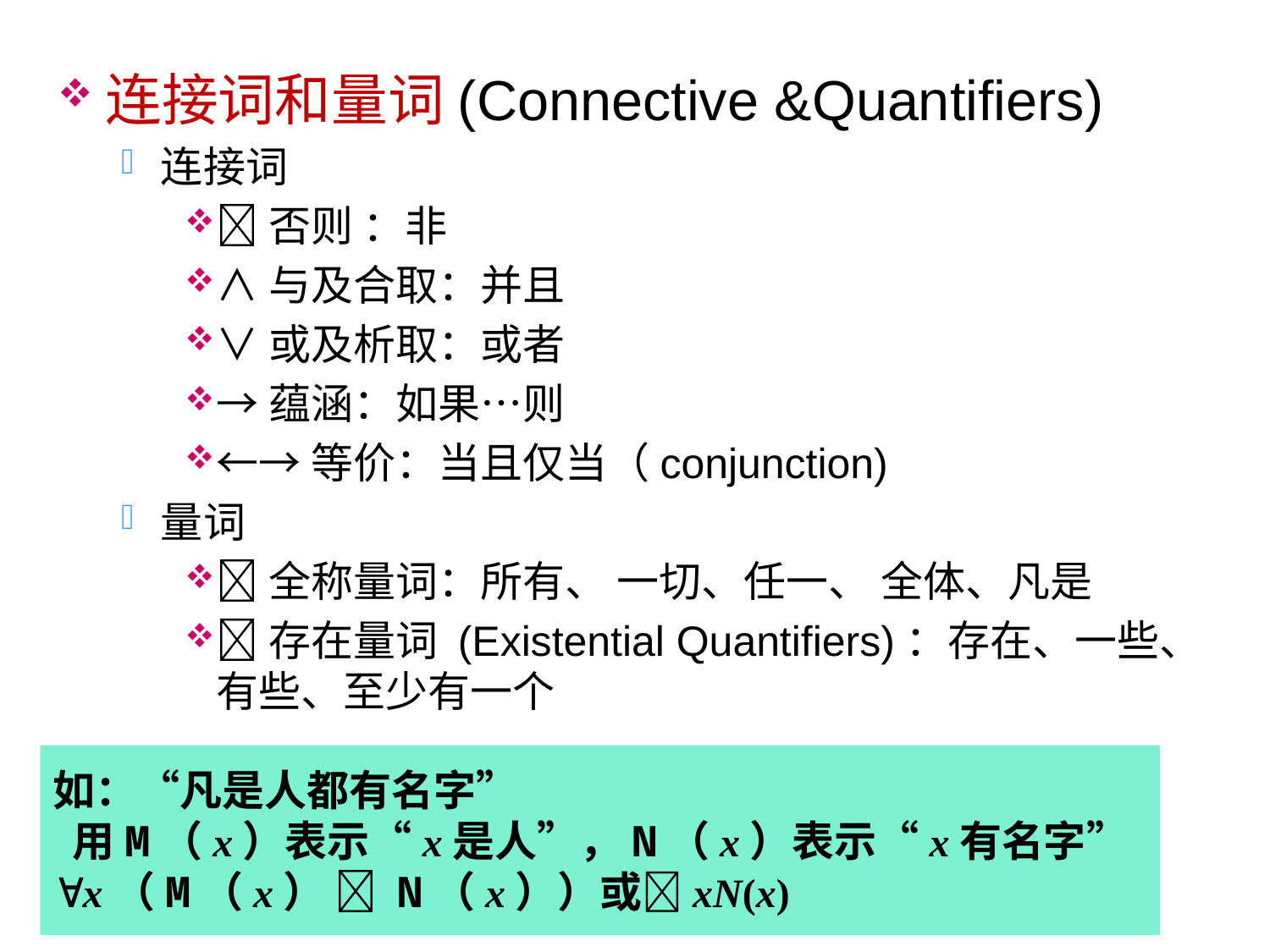

连接词和量词(Connective &Quantifiers)
连接词
¬否则 ：非
∧与及合取：并且
∨或及析取：或者
→蕴涵：如果…则
←→等价：当且仅当（conjunction)
量词
∀全称量词：所有、 一切、任一、 全体、凡是
∃存在量词 (Existential Quantifiers)：存在、一些、有些、至少有一个
如：“凡是人都有名字”
 用M（x）表示“x是人”，N（x）表示“x有名字”
∀x（M（x） → N（x））或∀xN(x)